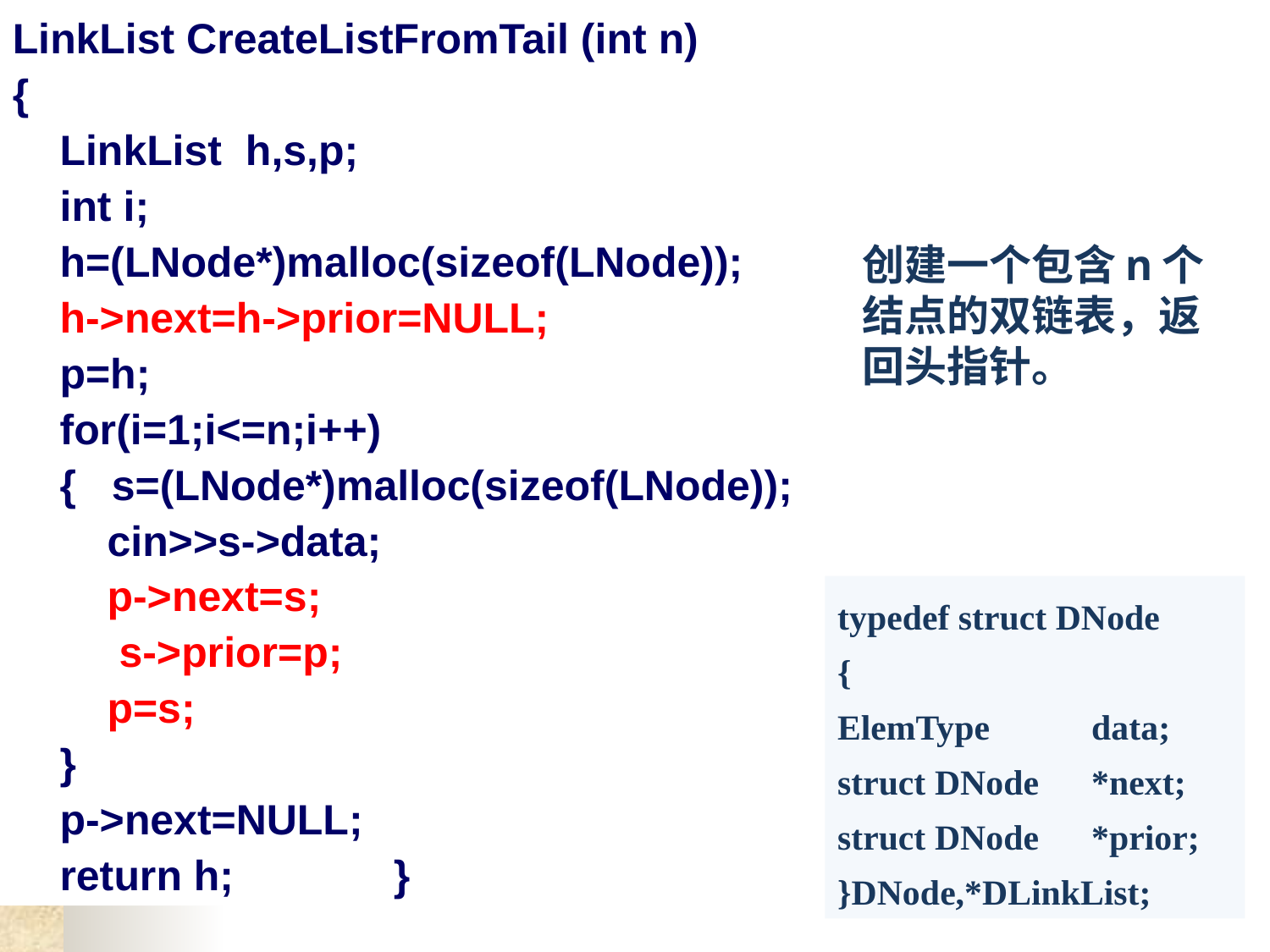

LinkList CreateListFromTail (int n)
{
    LinkList  h,s,p;
    int i;
    h=(LNode*)malloc(sizeof(LNode));
    h->next=h->prior=NULL;
    p=h;
    for(i=1;i<=n;i++)
    {   s=(LNode*)malloc(sizeof(LNode));
        cin>>s->data;
        p->next=s;
         s->prior=p;
        p=s;
    }
    p->next=NULL;
    return h;		}
创建一个包含n个结点的双链表，返回头指针。
② 建立双链表
尾插法建表
算法
typedef struct DNode
{
ElemType 	data;
struct DNode 	*next;
struct DNode 	*prior;
}DNode,*DLinkList;